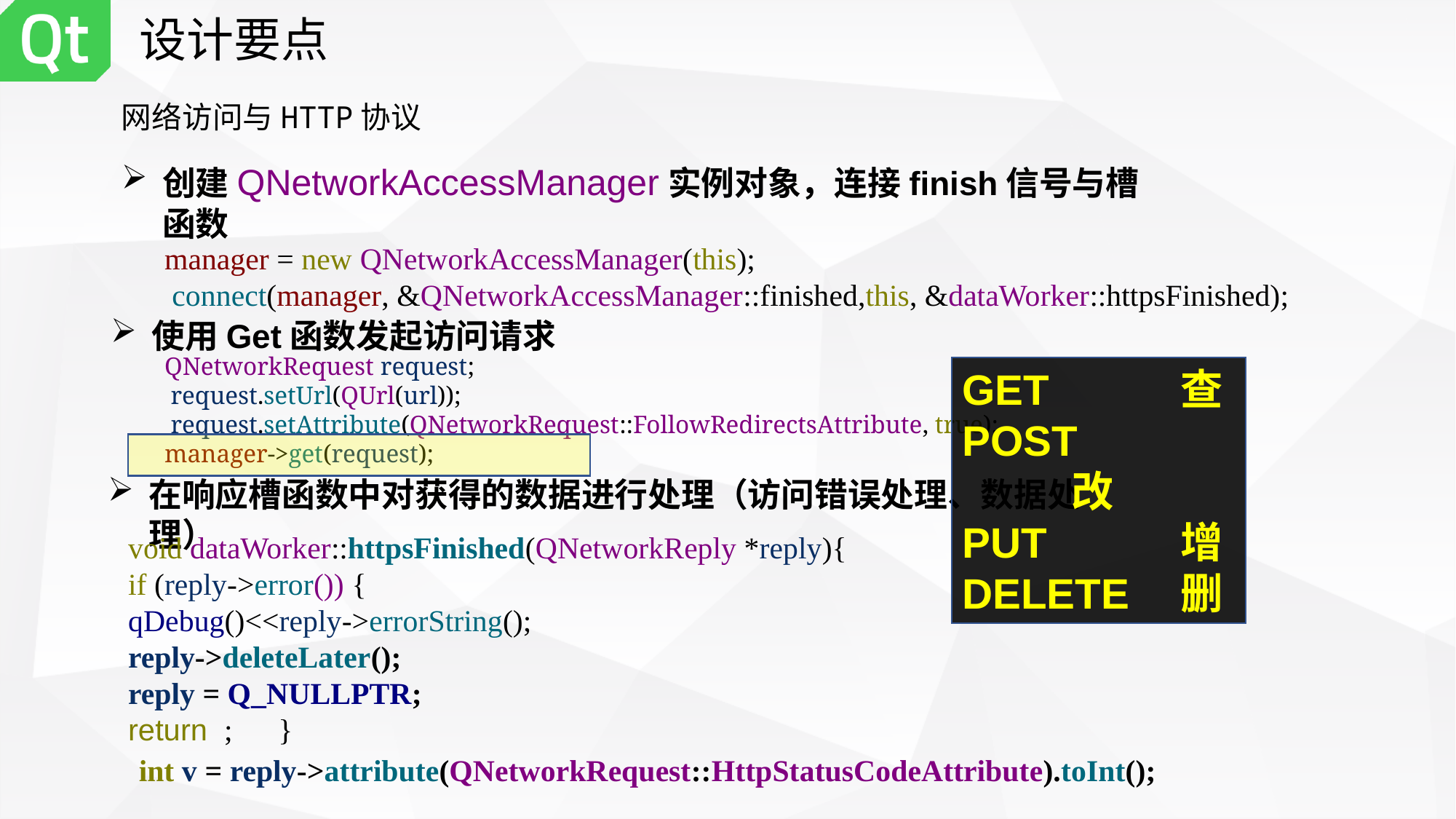

# 设计要点
网络访问与HTTP协议
创建QNetworkAccessManager实例对象，连接finish信号与槽函数

manager = new QNetworkAccessManager(this);
 connect(manager, &QNetworkAccessManager::finished,this, &dataWorker::httpsFinished);
使用Get函数发起访问请求
QNetworkRequest request;
 request.setUrl(QUrl(url));
 request.setAttribute(QNetworkRequest::FollowRedirectsAttribute, true);
manager->get(request);
GET		查
POST		改
PUT		增
DELETE	删

在响应槽函数中对获得的数据进行处理（访问错误处理、数据处理）
void dataWorker::httpsFinished(QNetworkReply *reply){
if (reply->error()) {
qDebug()<<reply->errorString();
reply->deleteLater();
reply = Q_NULLPTR;
return  ;      }
int v = reply->attribute(QNetworkRequest::HttpStatusCodeAttribute).toInt();